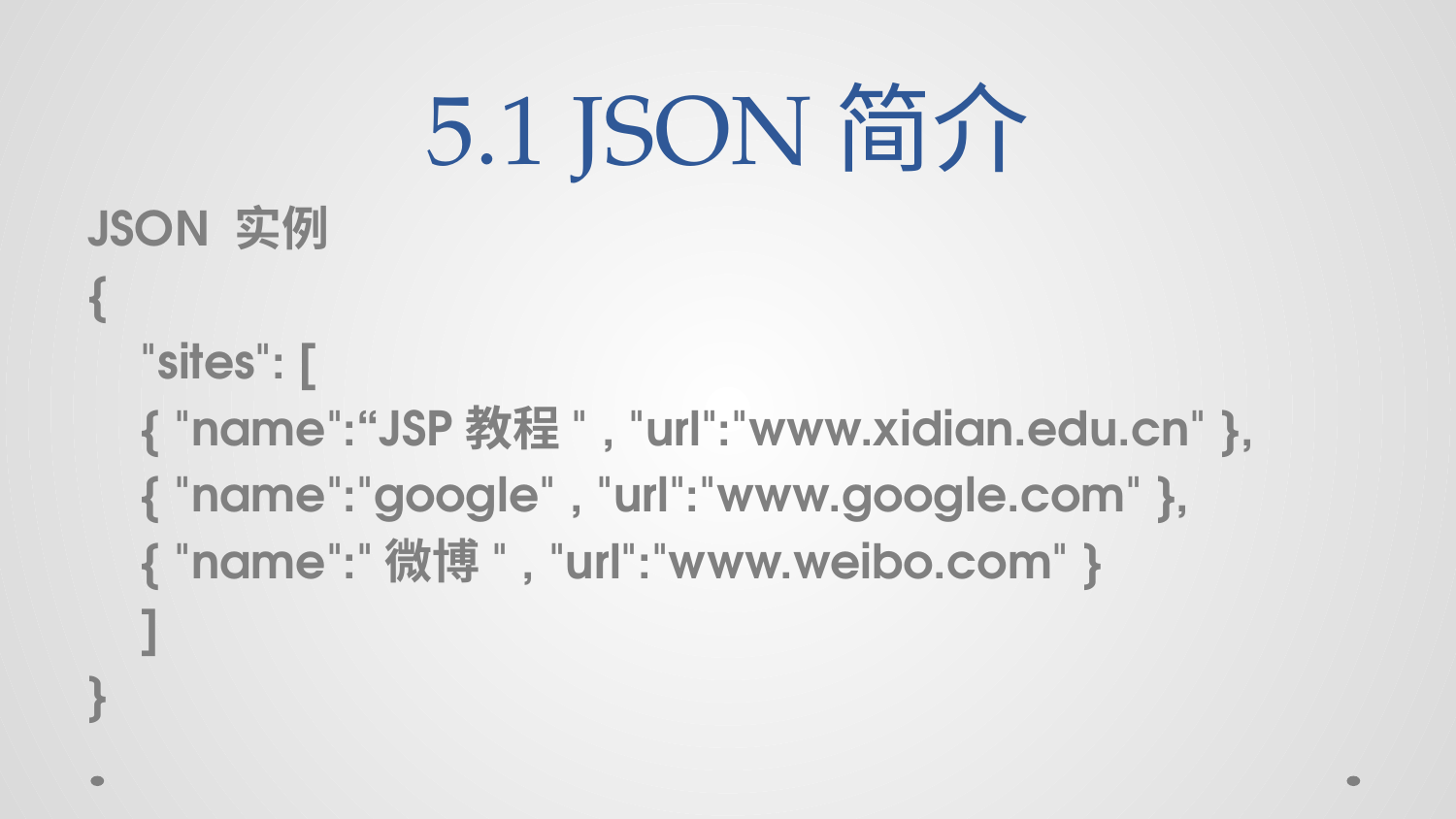

# 5.1 JSON简介
JSON 实例
{
    "sites": [
    { "name":“JSP教程" , "url":"www.xidian.edu.cn" },
    { "name":"google" , "url":"www.google.com" },
    { "name":"微博" , "url":"www.weibo.com" }
    ]
}